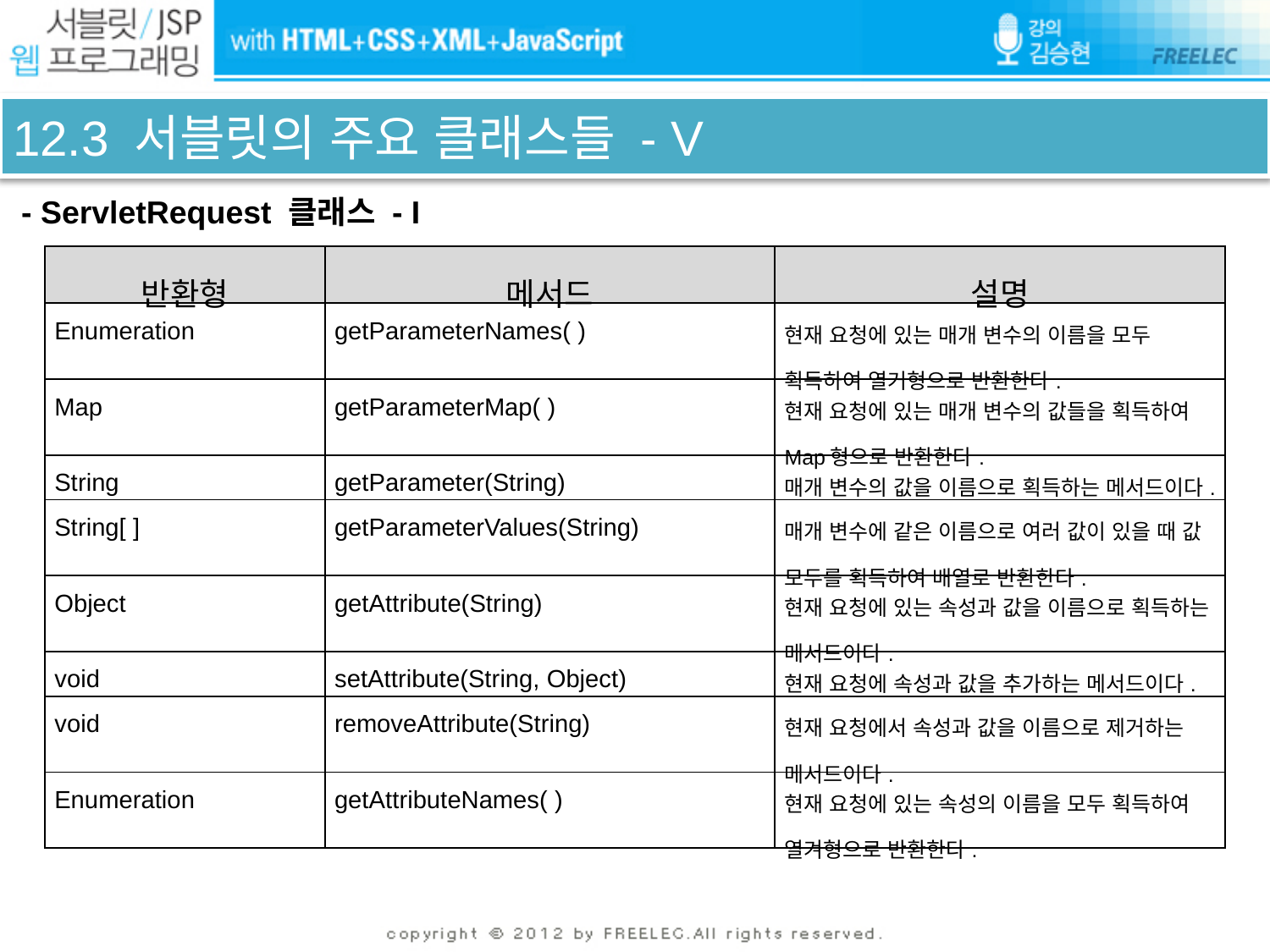

# 12.3 서블릿의 주요 클래스들 - V
 - ServletRequest 클래스 - I
| 반환형 | 메서드 | 설명 |
| --- | --- | --- |
| Enumeration | getParameterNames( ) | 현재 요청에 있는 매개 변수의 이름을 모두 획득하여 열거형으로 반환한다. |
| Map | getParameterMap( ) | 현재 요청에 있는 매개 변수의 값들을 획득하여 Map형으로 반환한다. |
| String | getParameter(String) | 매개 변수의 값을 이름으로 획득하는 메서드이다. |
| String[ ] | getParameterValues(String) | 매개 변수에 같은 이름으로 여러 값이 있을 때 값 모두를 획득하여 배열로 반환한다. |
| Object | getAttribute(String) | 현재 요청에 있는 속성과 값을 이름으로 획득하는 메서드이다. |
| void | setAttribute(String, Object) | 현재 요청에 속성과 값을 추가하는 메서드이다. |
| void | removeAttribute(String) | 현재 요청에서 속성과 값을 이름으로 제거하는 메서드이다. |
| Enumeration | getAttributeNames( ) | 현재 요청에 있는 속성의 이름을 모두 획득하여 열겨형으로 반환한다. |